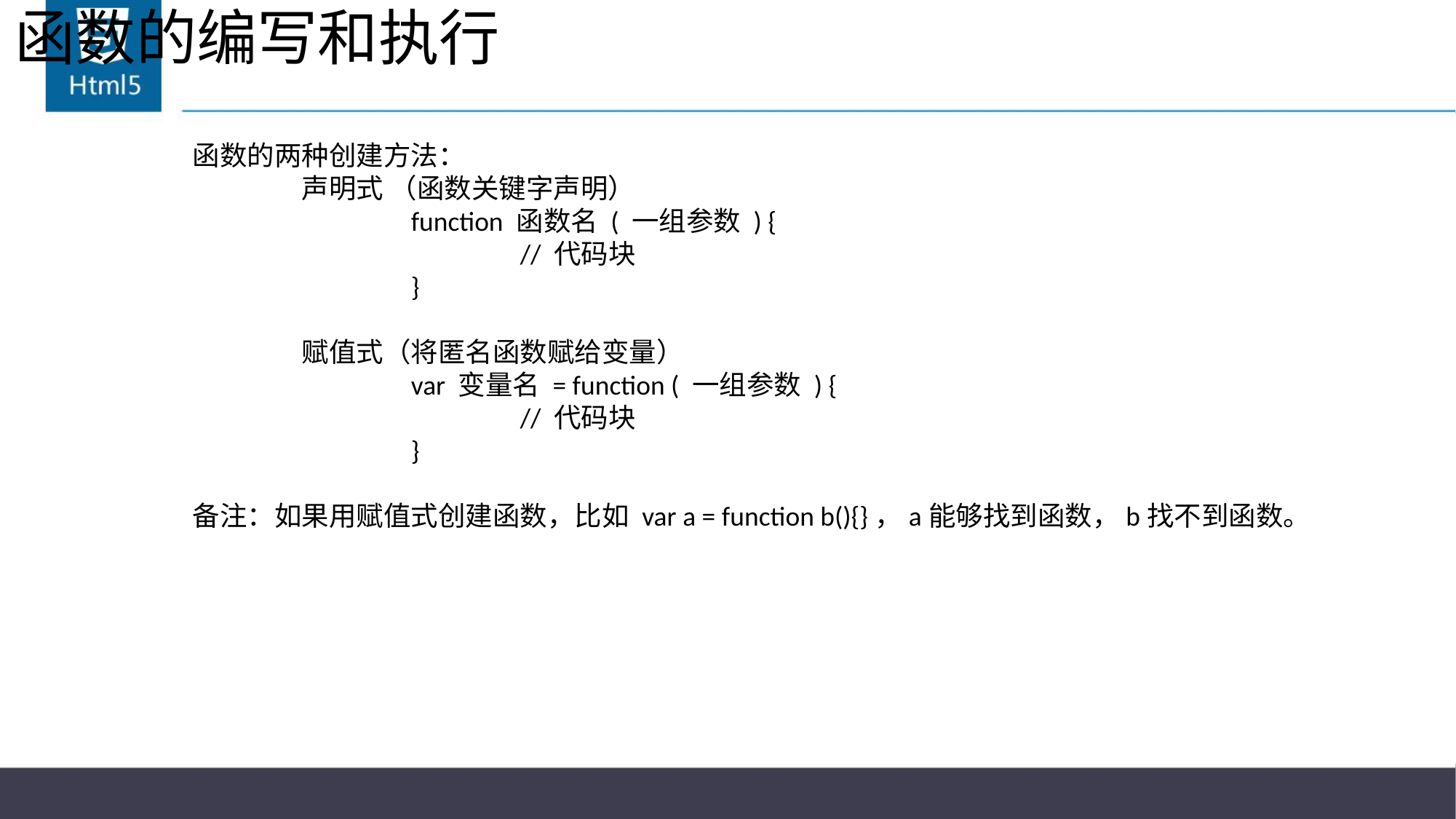

# 函数的编写和执行
函数的两种创建方法：
	声明式 （函数关键字声明）
		function 函数名 ( 一组参数 ) {
			// 代码块
		}

	赋值式（将匿名函数赋给变量）
		var 变量名 = function ( 一组参数 ) {
			// 代码块
		}

备注：如果用赋值式创建函数，比如 var a = function b(){}，a能够找到函数，b找不到函数。